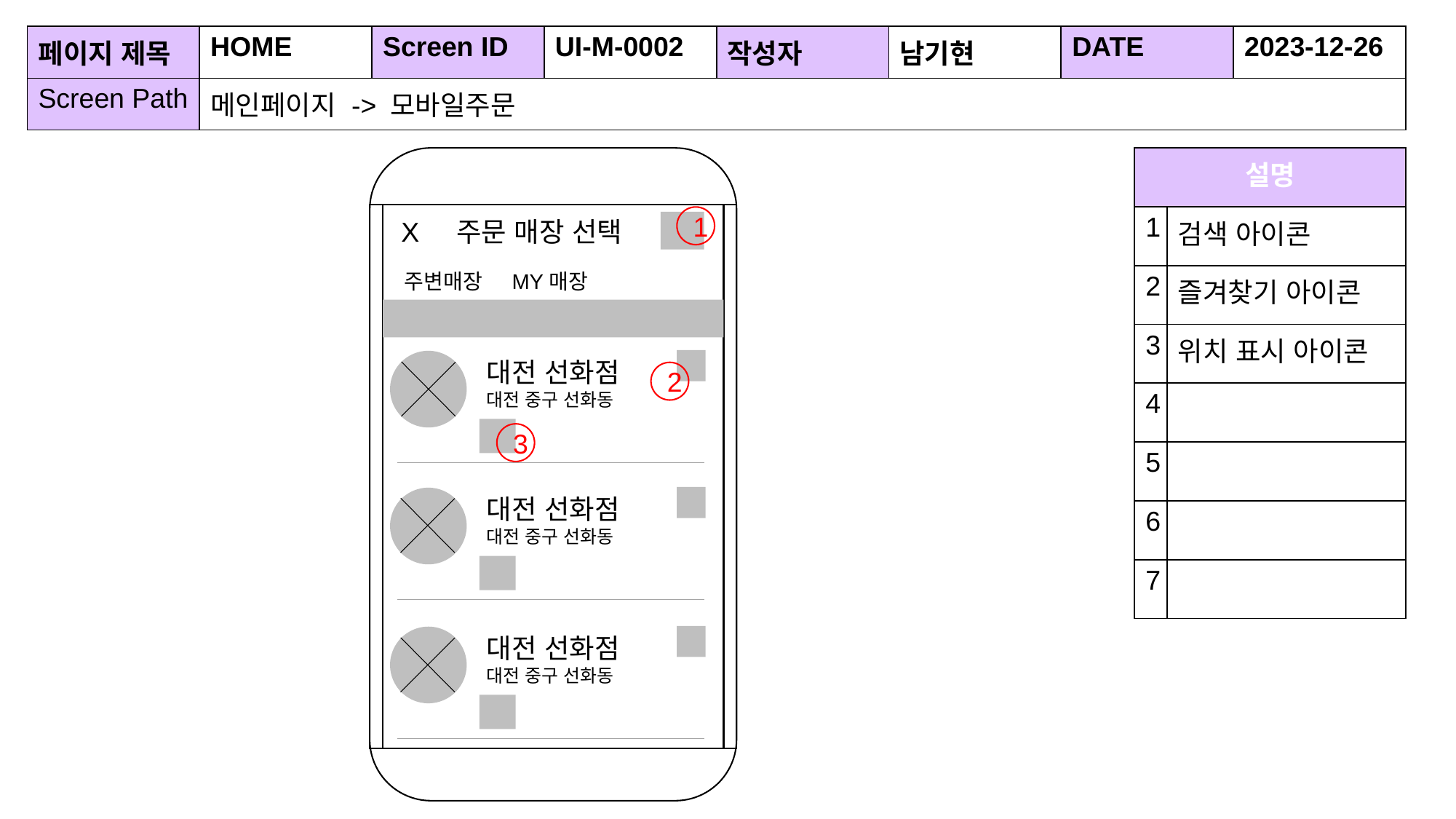

| 페이지 제목 | HOME | Screen ID | UI-M-0002 | 작성자 | 남기현 | DATE | 2023-12-26 |
| --- | --- | --- | --- | --- | --- | --- | --- |
| Screen Path | 메인페이지 -> 모바일주문 |  |  |  |  |  |  |

| 설명 |  |
| --- | --- |
| 1 | 검색 아이콘 |
| 2 | 즐겨찾기 아이콘 |
| 3 | 위치 표시 아이콘 |
| 4 |  |
| 5 |  |
| 6 |  |
| 7 |  |

1
 X    주문 매장 선택

주변매장    MY매장
4

5
대전 선화점
대전 중구 선화동

2
6

3
7
대전 선화점
대전 중구 선화동

대전 선화점
대전 중구 선화동